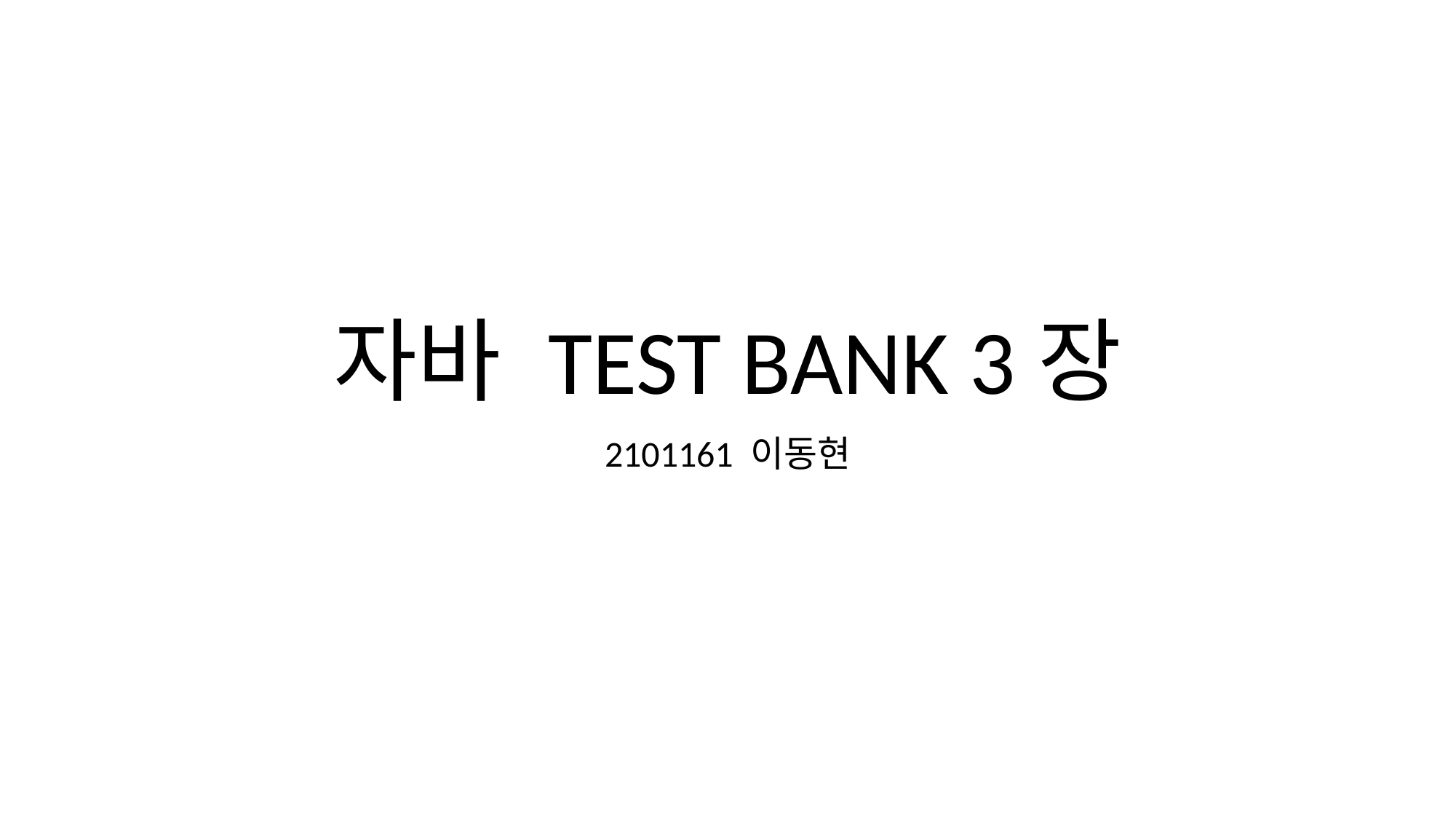

# 자바 TEST BANK 3장
2101161 이동현